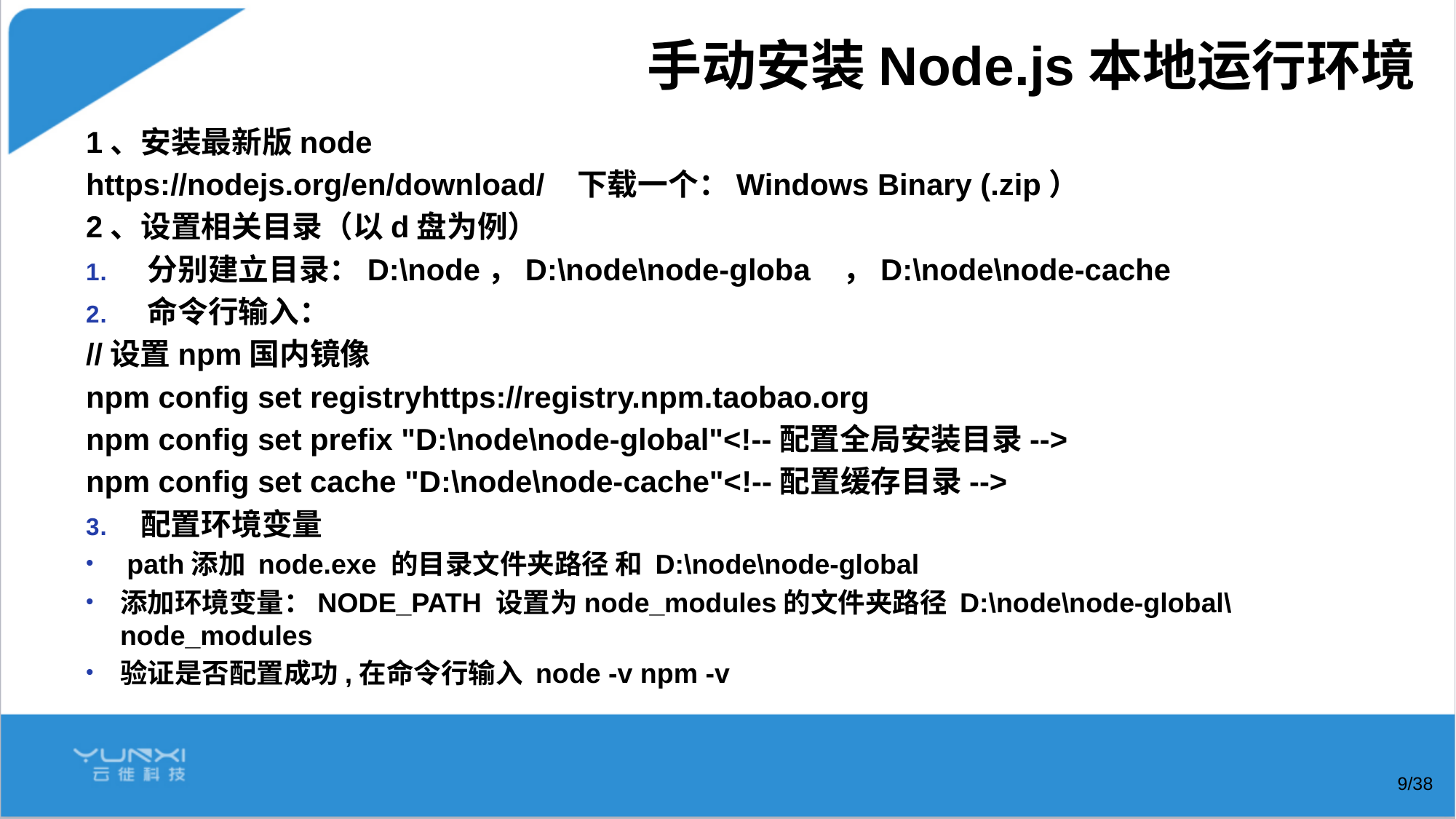

# 手动安装Node.js本地运行环境
1、安装最新版node
https://nodejs.org/en/download/   下载一个：Windows Binary (.zip）
2、设置相关目录（以d盘为例）
分别建立目录：D:\node，D:\node\node-globa   ，D:\node\node-cache
命令行输入：
//设置npm国内镜像
npm config set registryhttps://registry.npm.taobao.org
npm config set prefix "D:\node\node-global"<!--配置全局安装目录-->
npm config set cache "D:\node\node-cache"<!--配置缓存目录-->
配置环境变量
path添加 node.exe 的目录文件夹路径 和 D:\node\node-global
添加环境变量：NODE_PATH 设置为node_modules的文件夹路径 D:\node\node-global\node_modules
验证是否配置成功,在命令行输入 node -v npm -v
9/38